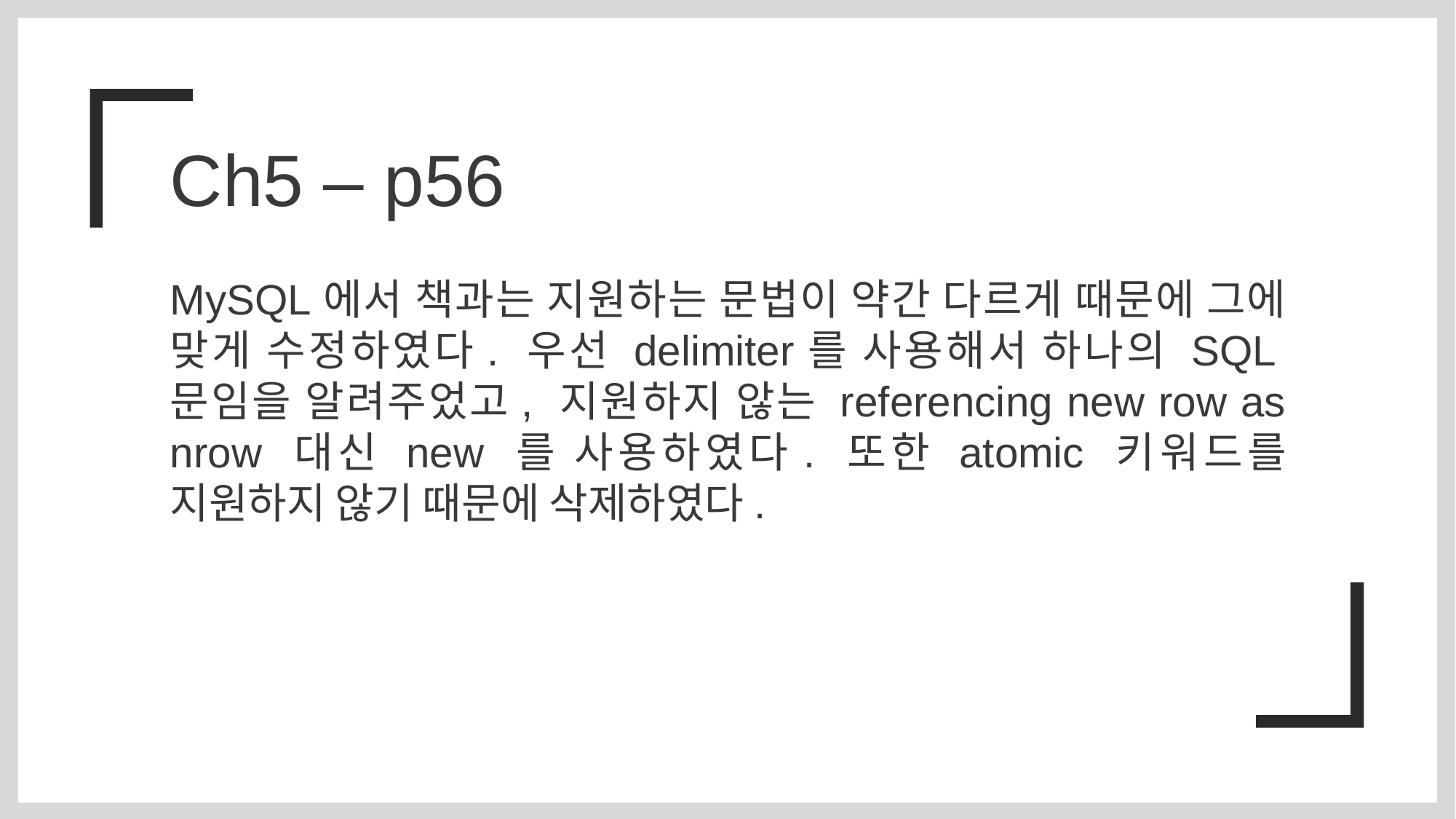

Ch5 – p56
MySQL에서 책과는 지원하는 문법이 약간 다르게 때문에 그에 맞게 수정하였다. 우선 delimiter를 사용해서 하나의 SQL문임을 알려주었고, 지원하지 않는 referencing new row as nrow 대신 new 를 사용하였다. 또한 atomic 키워드를 지원하지 않기 때문에 삭제하였다.